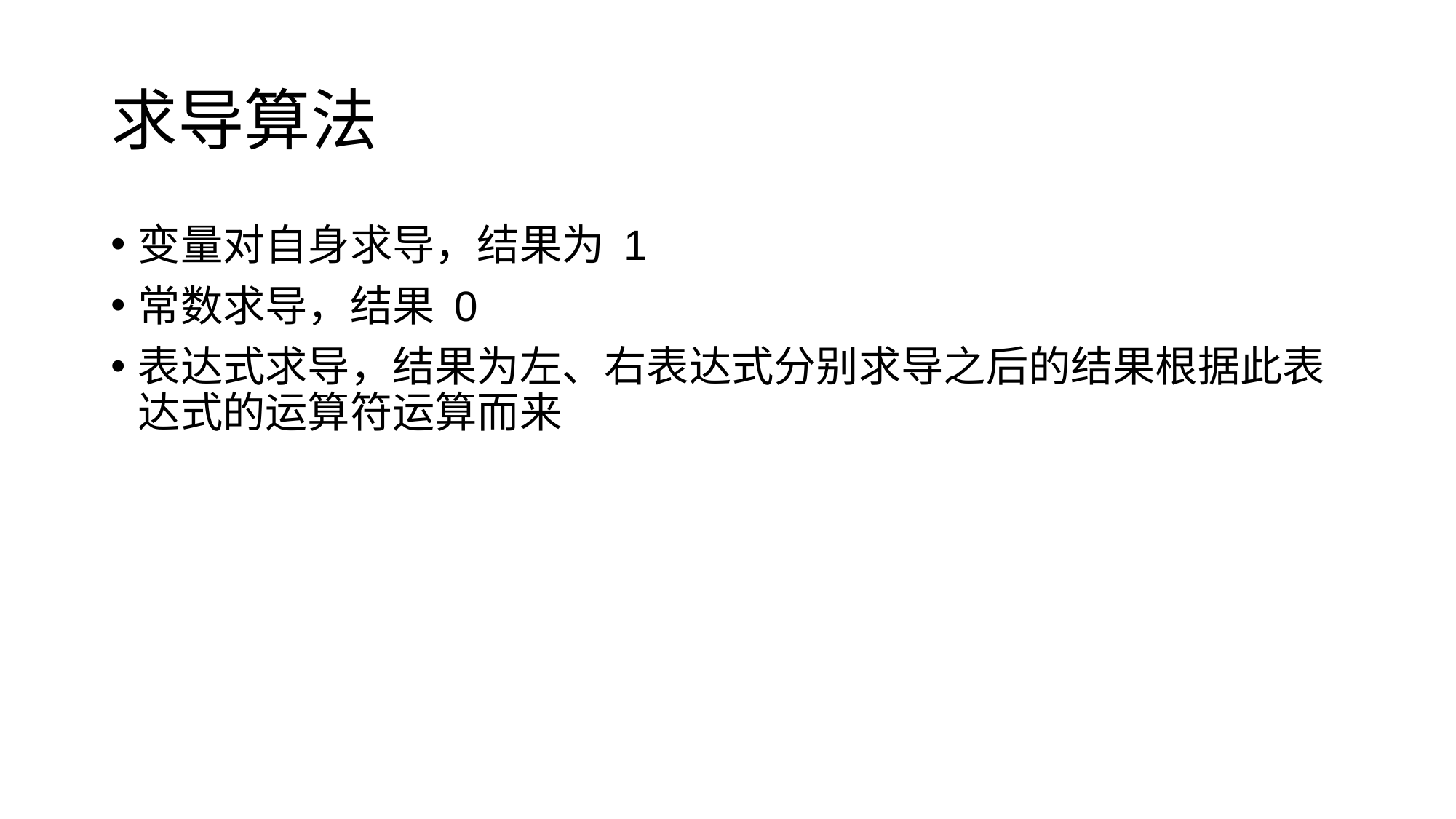

# 求导算法
变量对自身求导，结果为 1
常数求导，结果 0
表达式求导，结果为左、右表达式分别求导之后的结果根据此表达式的运算符运算而来